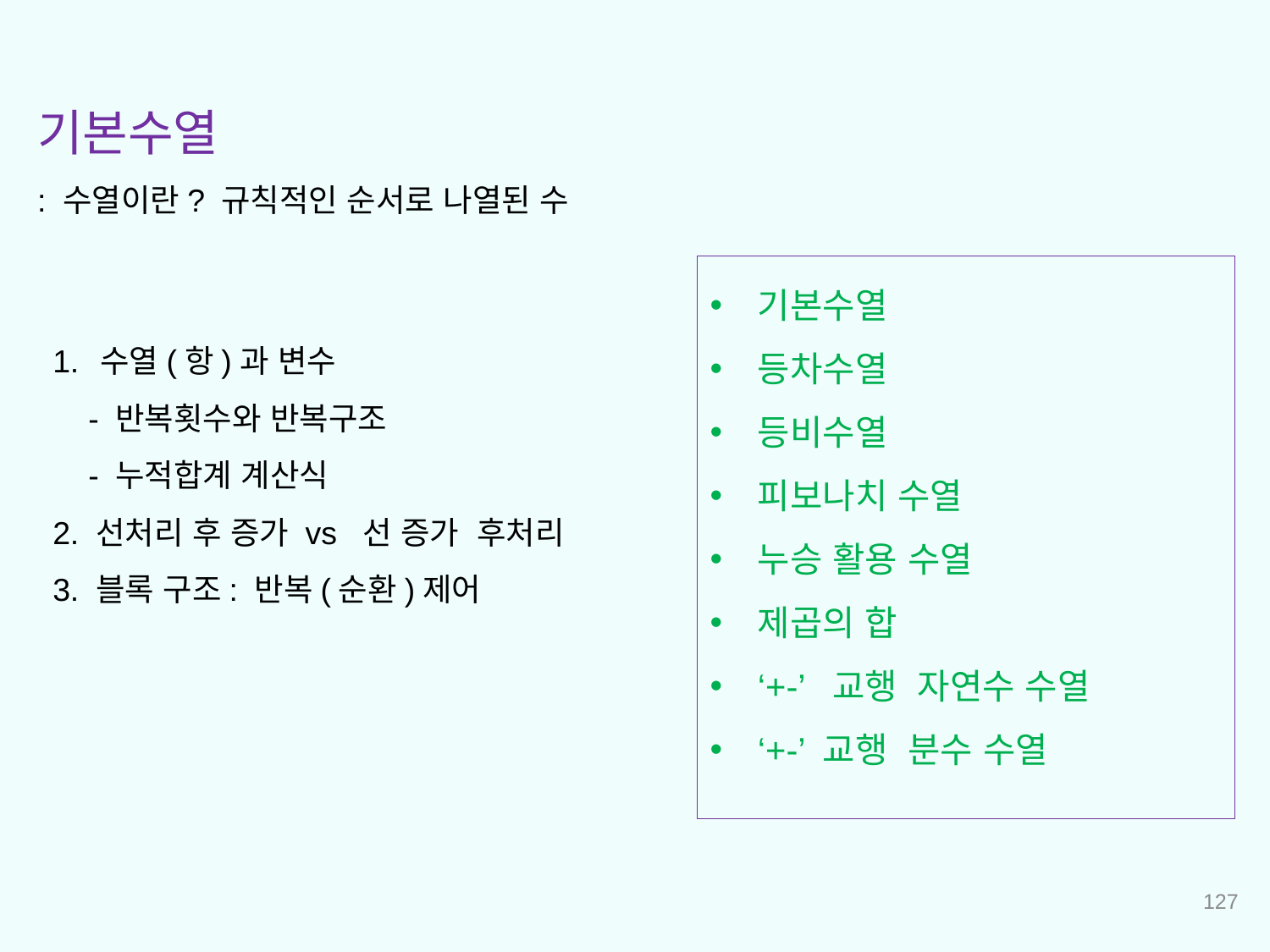

기본수열
: 수열이란? 규칙적인 순서로 나열된 수
기본수열
등차수열
등비수열
피보나치 수열
누승 활용 수열
제곱의 합
‘+-’  교행  자연수 수열
‘+-’ 교행  분수 수열

수열(항)과 변수
    - 반복횟수와 반복구조
    - 누적합계 계산식
2. 선처리 후 증가 vs  선 증가  후처리
3. 블록 구조: 반복(순환)제어

127